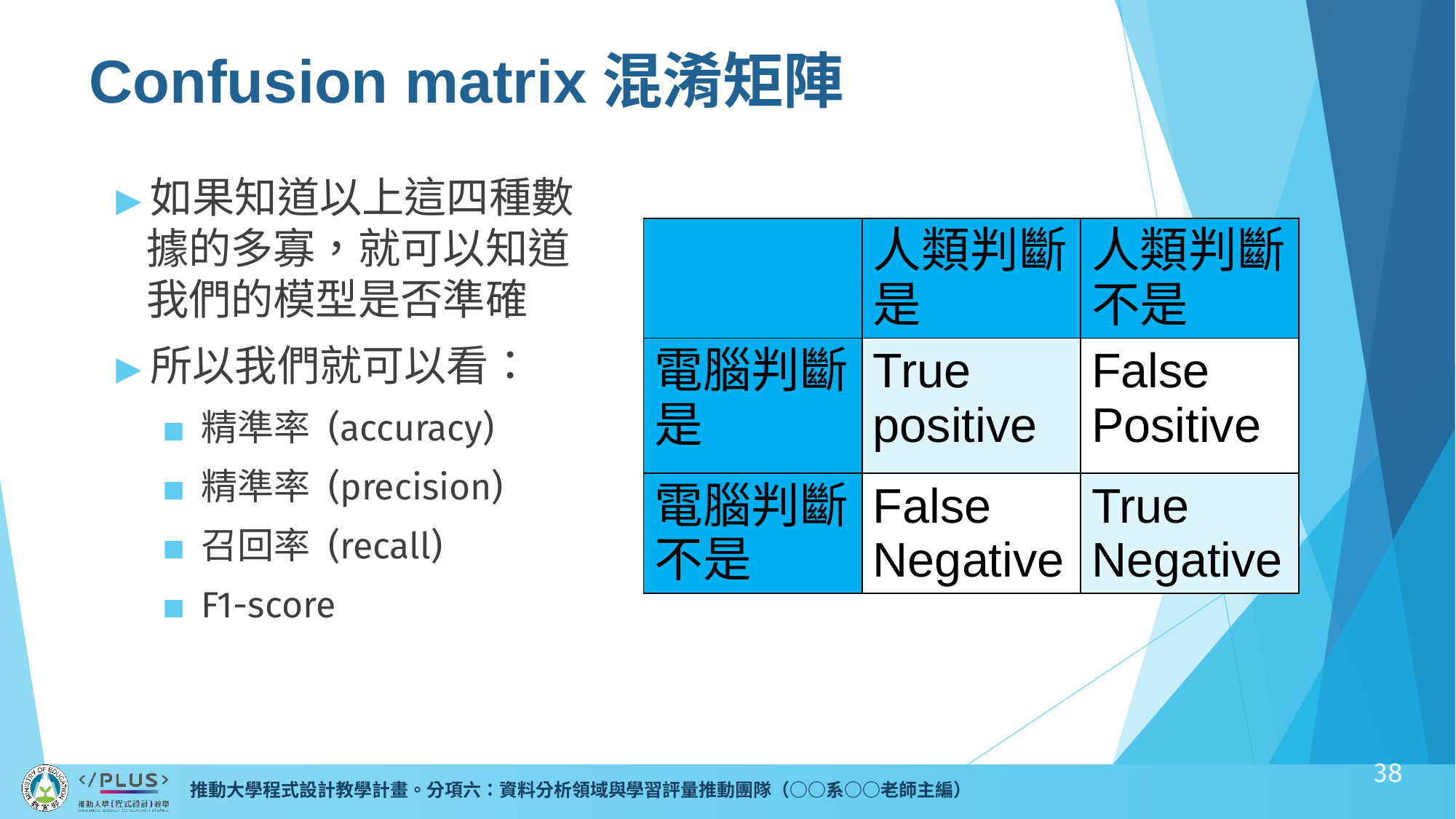

# Confusion matrix混淆矩陣
如果知道以上這四種數據的多寡，就可以知道我們的模型是否準確
所以我們就可以看：
精準率 (accuracy)
精準率 (precision)
召回率 (recall)
F1-score
|  | 人類判斷 是 | 人類判斷 不是 |
| --- | --- | --- |
| 電腦判斷 是 | True positive | False Positive |
| 電腦判斷 不是 | False Negative | True Negative |
38